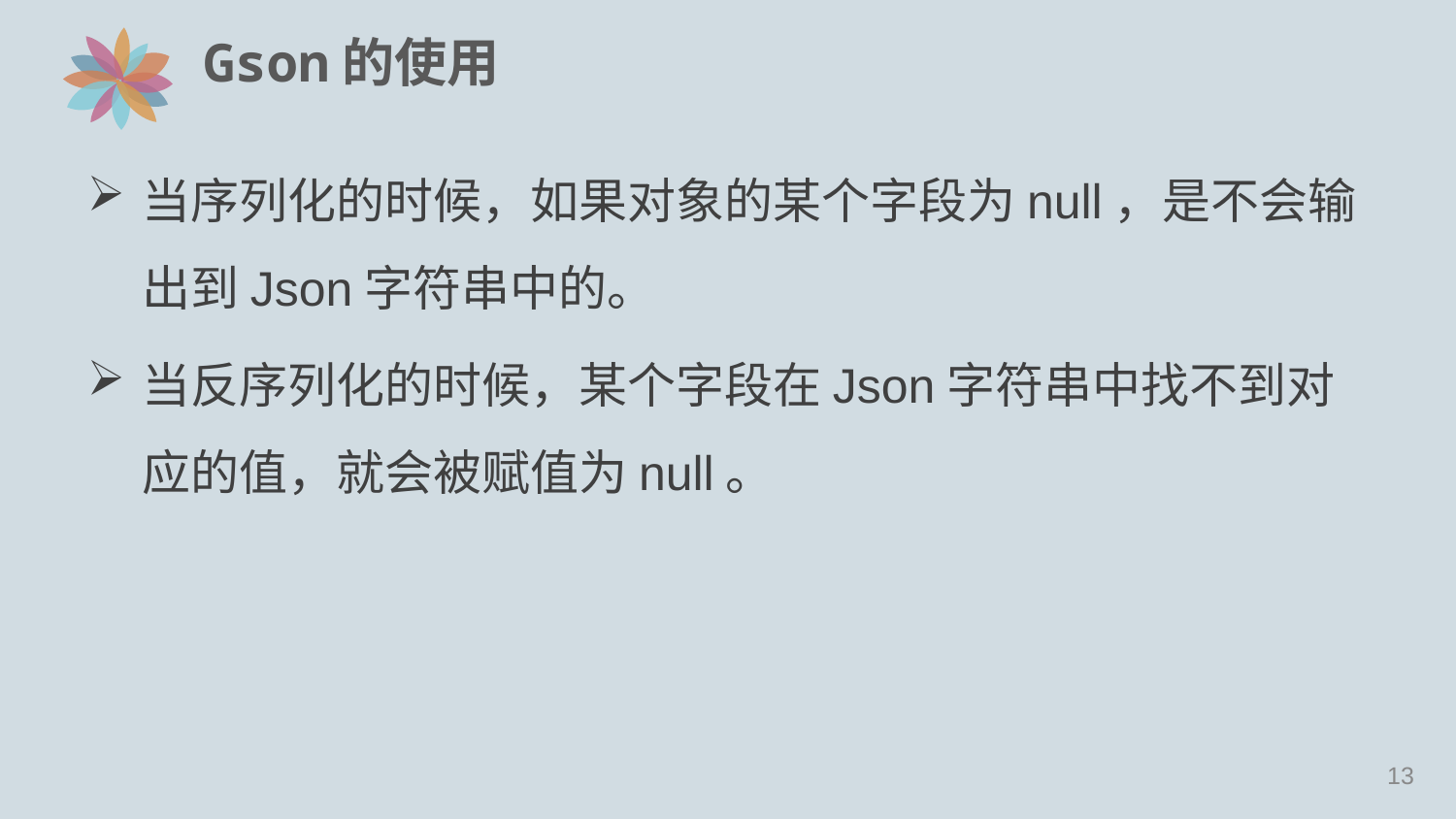

# Gson的使用
当序列化的时候，如果对象的某个字段为null，是不会输出到Json字符串中的。
当反序列化的时候，某个字段在Json字符串中找不到对应的值，就会被赋值为null。
13